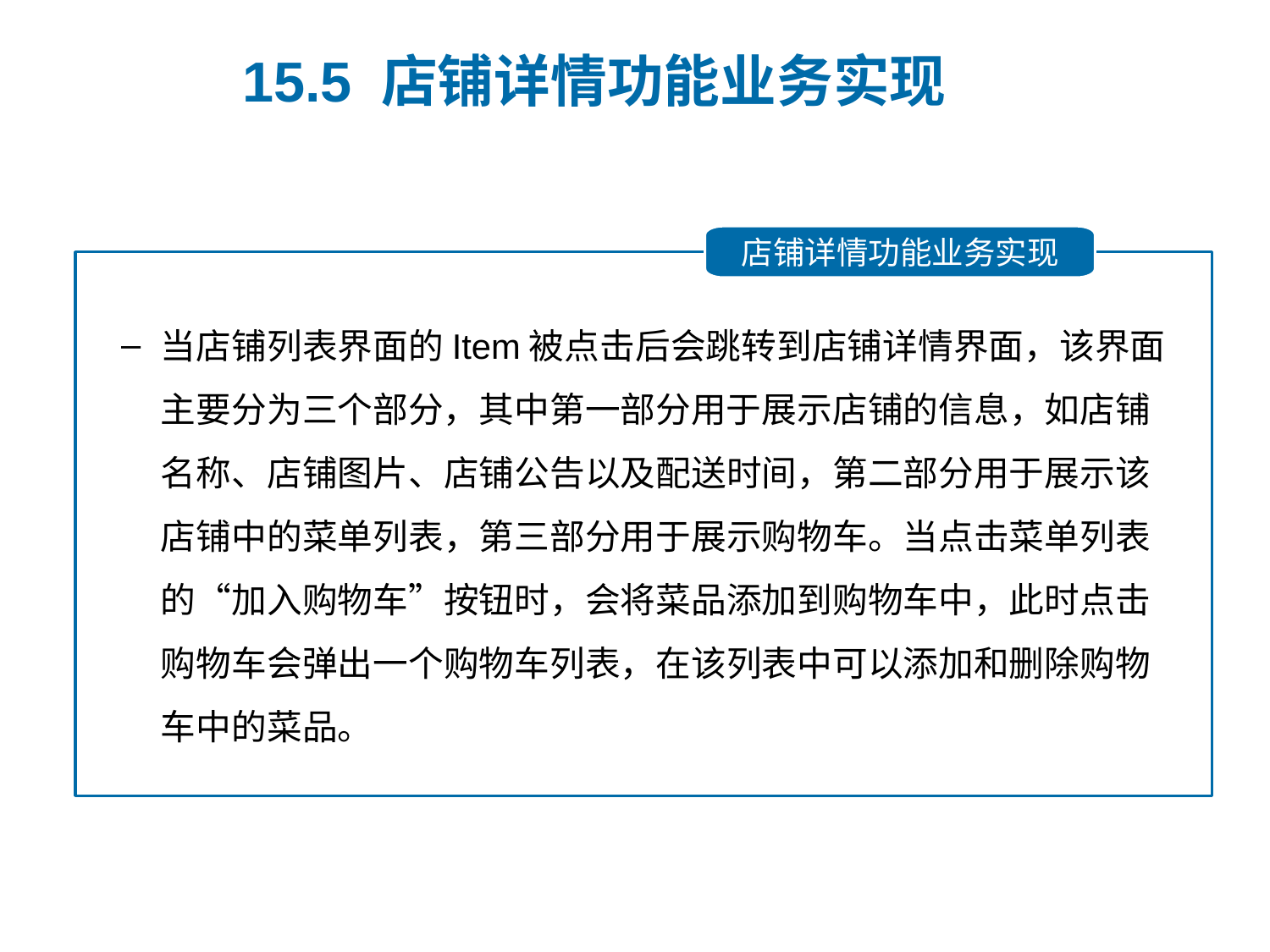

15.5 店铺详情功能业务实现
店铺详情功能业务实现

当店铺列表界面的Item被点击后会跳转到店铺详情界面，该界面主要分为三个部分，其中第一部分用于展示店铺的信息，如店铺名称、店铺图片、店铺公告以及配送时间，第二部分用于展示该店铺中的菜单列表，第三部分用于展示购物车。当点击菜单列表的“加入购物车”按钮时，会将菜品添加到购物车中，此时点击购物车会弹出一个购物车列表，在该列表中可以添加和删除购物车中的菜品。